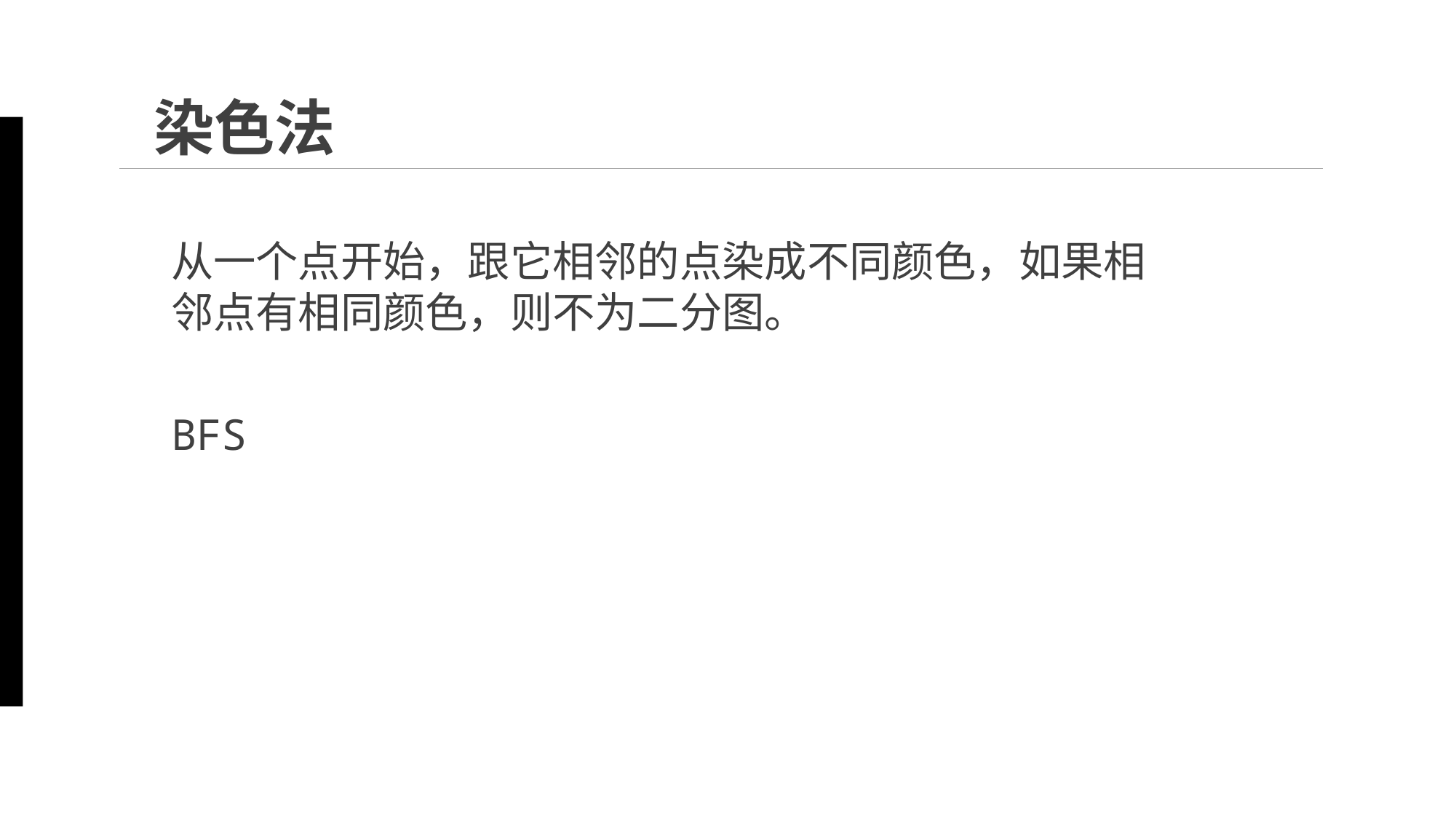

染色法

从一个点开始，跟它相邻的点染成不同颜色，如果相邻点有相同颜色，则不为二分图。
BFS